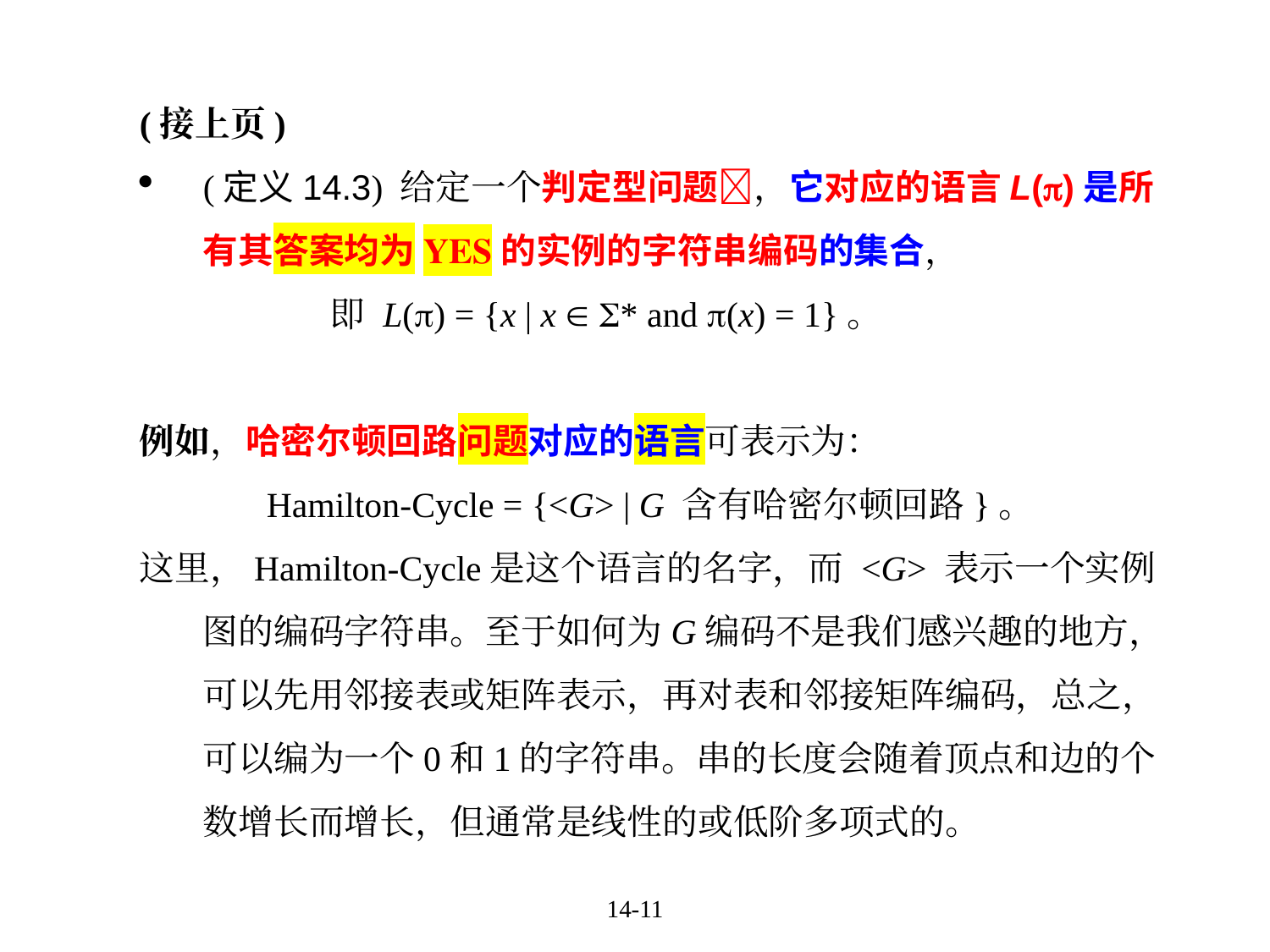

(接上页)
(定义14.3) 给定一个判定型问题π，它对应的语言L(π)是所有其答案均为yes的实例的字符串编码的集合，
		即 L(π) = {x | x ∈ Σ* and π(x) = 1}。

例如，哈密尔顿回路问题对应的语言可表示为：
	Hamilton-Cycle = {<G> | G 含有哈密尔顿回路}。
这里，Hamilton-Cycle是这个语言的名字，而 <G> 表示一个实例图的编码字符串。至于如何为G编码不是我们感兴趣的地方，可以先用邻接表或矩阵表示，再对表和邻接矩阵编码，总之，可以编为一个0和1的字符串。串的长度会随着顶点和边的个数增长而增长，但通常是线性的或低阶多项式的。
14-11